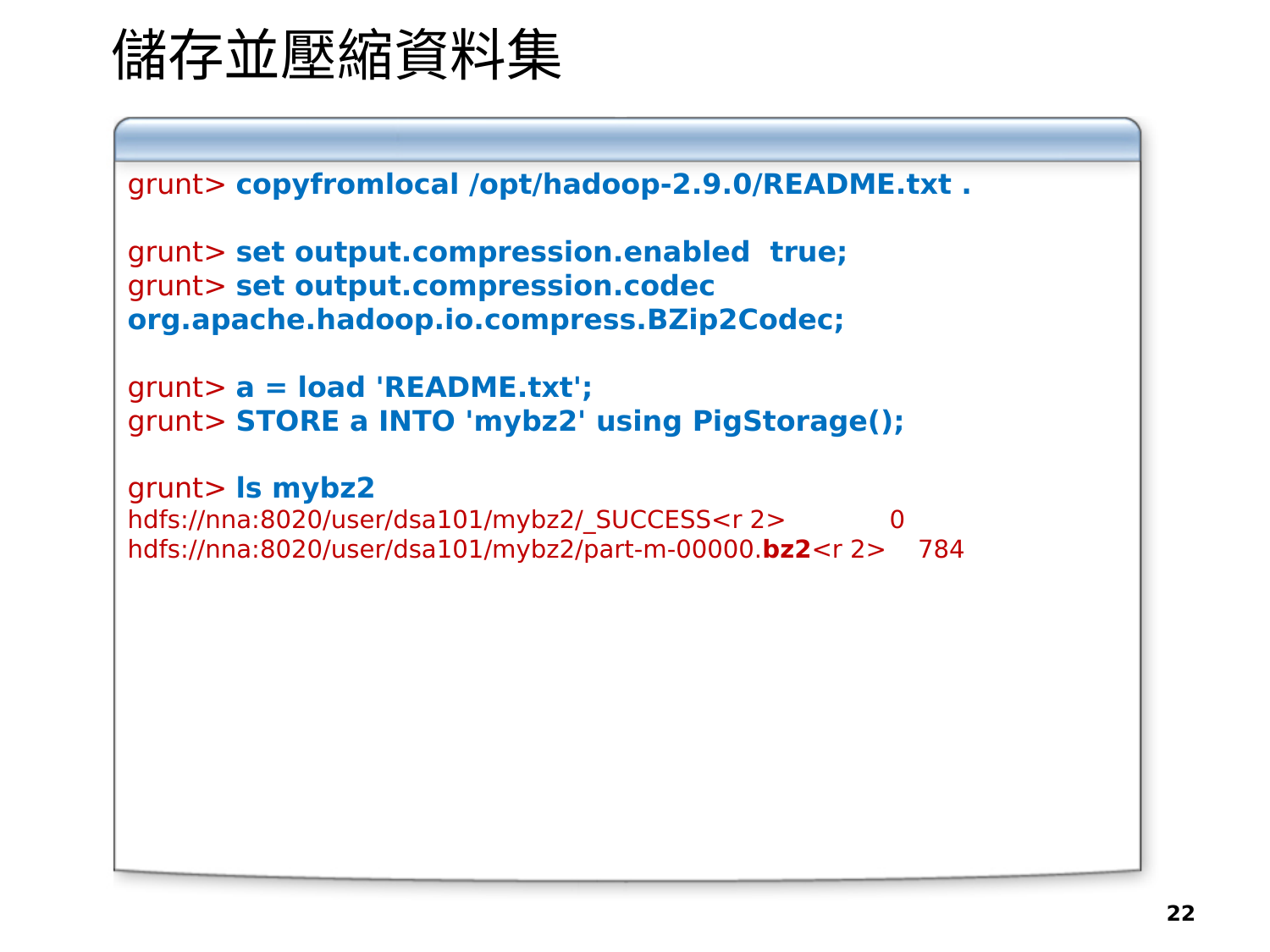

儲存並壓縮資料集
grunt> copyfromlocal /opt/hadoop-2.9.0/README.txt .

grunt> set output.compression.enabled  true;
grunt> set output.compression.codec org.apache.hadoop.io.compress.BZip2Codec;

grunt> a = load 'README.txt';
grunt> STORE a INTO 'mybz2' using PigStorage();

grunt> ls mybz2
hdfs://nna:8020/user/dsa101/mybz2/_SUCCESS<r 2>	0
hdfs://nna:8020/user/dsa101/mybz2/part-m-00000.bz2<r 2>    784
22